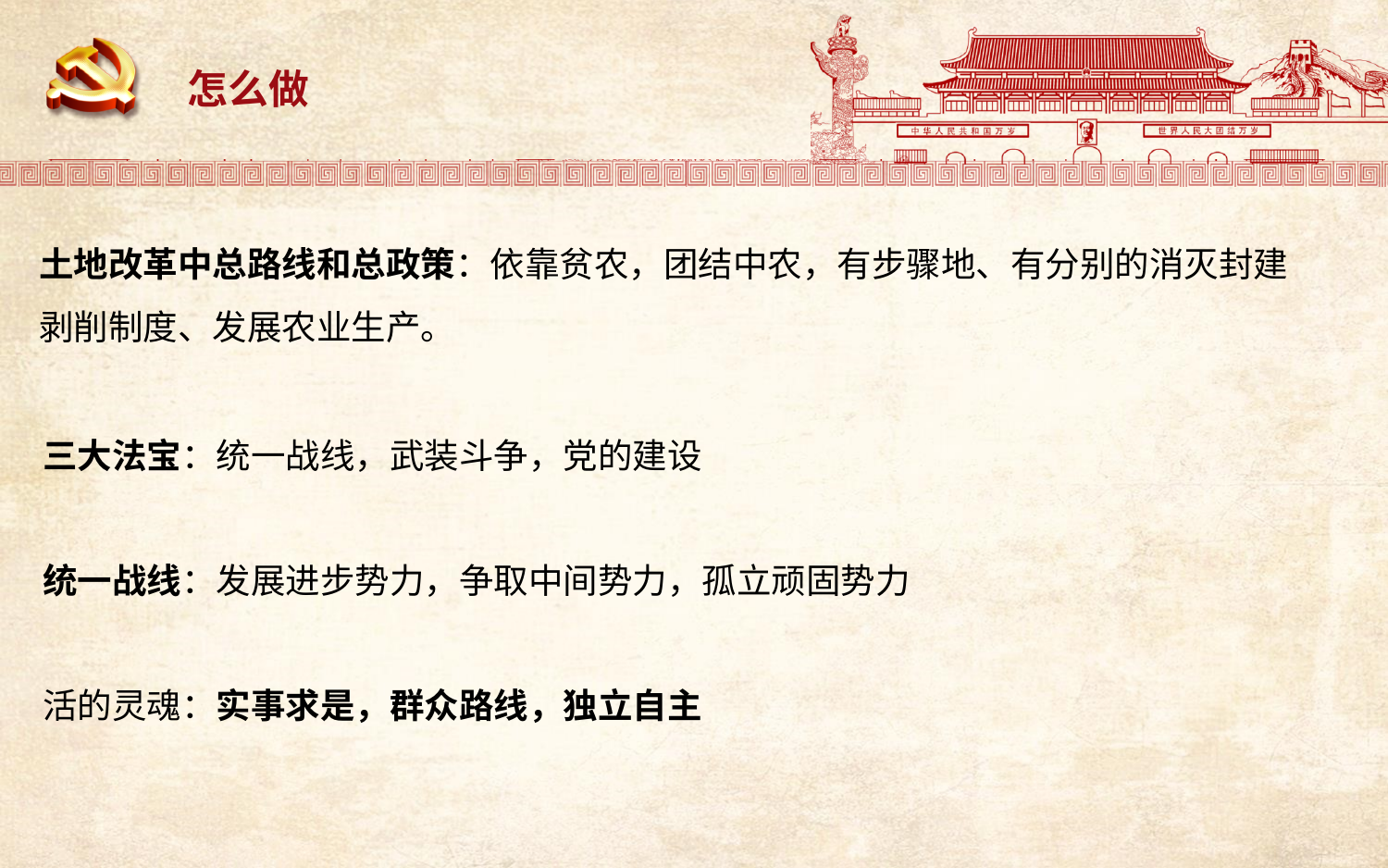

怎么做
土地改革中总路线和总政策：依靠贫农，团结中农，有步骤地、有分别的消灭封建剥削制度、发展农业生产。
三大法宝：统一战线，武装斗争，党的建设

统一战线：发展进步势力，争取中间势力，孤立顽固势力

活的灵魂：实事求是，群众路线，独立自主